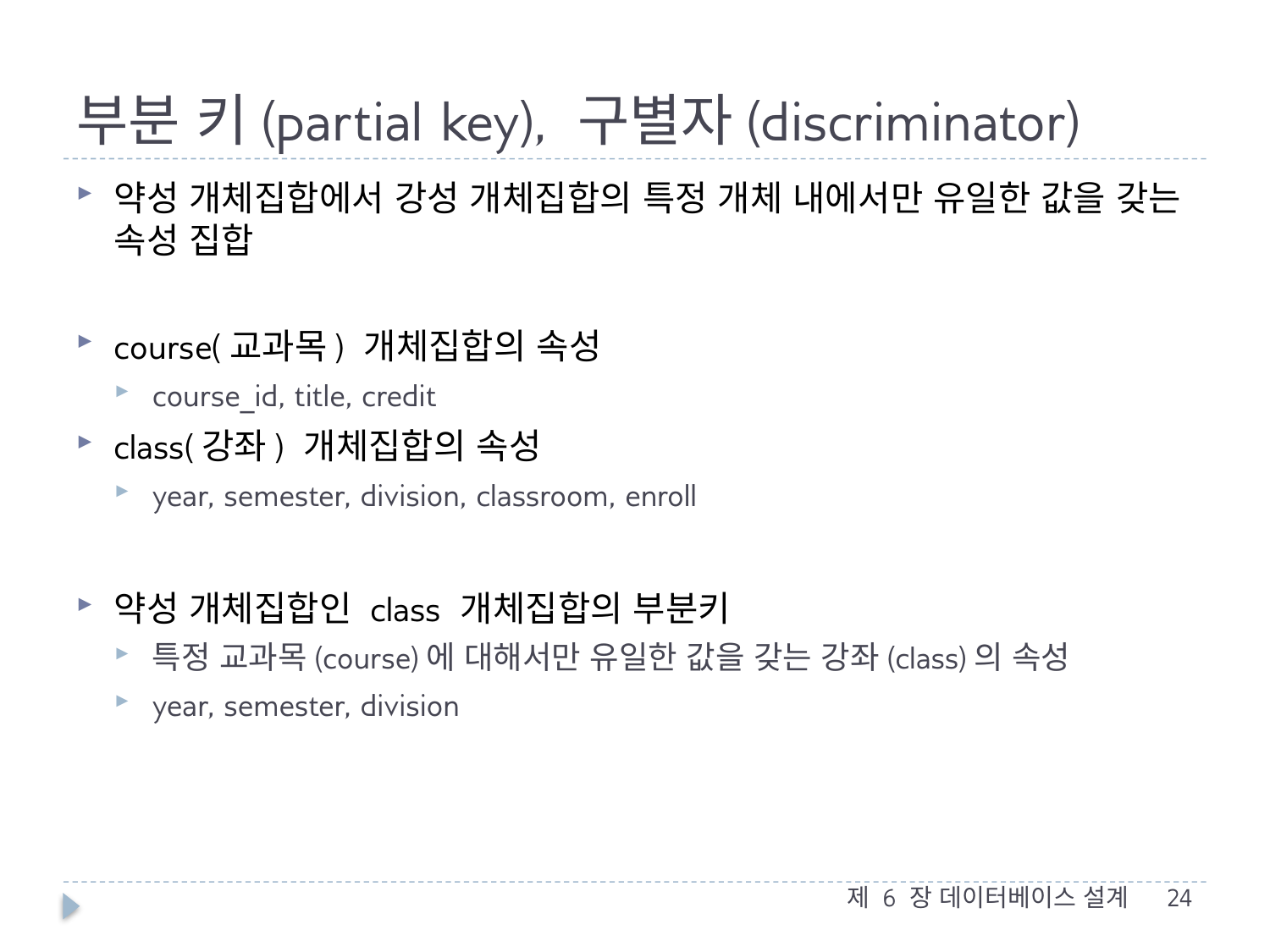

# 부분 키(partial key), 구별자(discriminator)
약성 개체집합에서 강성 개체집합의 특정 개체 내에서만 유일한 값을 갖는 속성 집합

course(교과목) 개체집합의 속성
course_id, title, credit
class(강좌) 개체집합의 속성
year, semester, division, classroom, enroll

약성 개체집합인 class 개체집합의 부분키
특정 교과목(course)에 대해서만 유일한 값을 갖는 강좌(class)의 속성
year, semester, division
제 6 장 데이터베이스 설계
24